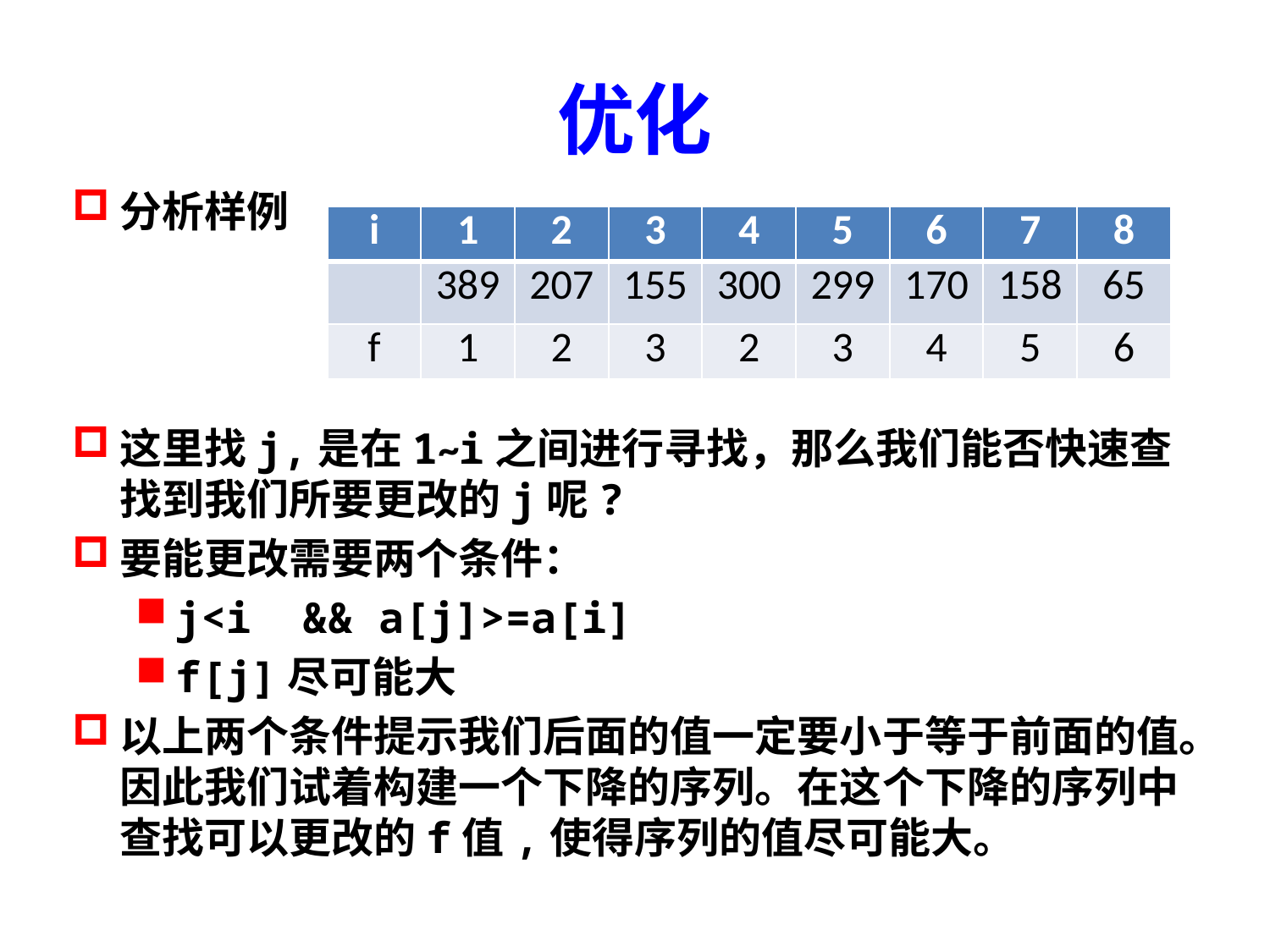

# 优化
分析样例

这里找j,是在1~i之间进行寻找，那么我们能否快速查找到我们所要更改的j呢?
要能更改需要两个条件：
j<i  && a[j]>=a[i]
f[j]尽可能大
以上两个条件提示我们后面的值一定要小于等于前面的值。因此我们试着构建一个下降的序列。在这个下降的序列中查找可以更改的f值,使得序列的值尽可能大。

| i | 1 | 2 | 3 | 4 | 5 | 6 | 7 | 8 |
| --- | --- | --- | --- | --- | --- | --- | --- | --- |
|  | 389 | 207 | 155 | 300 | 299 | 170 | 158 | 65 |
| f | 1 | 2 | 3 | 2 | 3 | 4 | 5 | 6 |